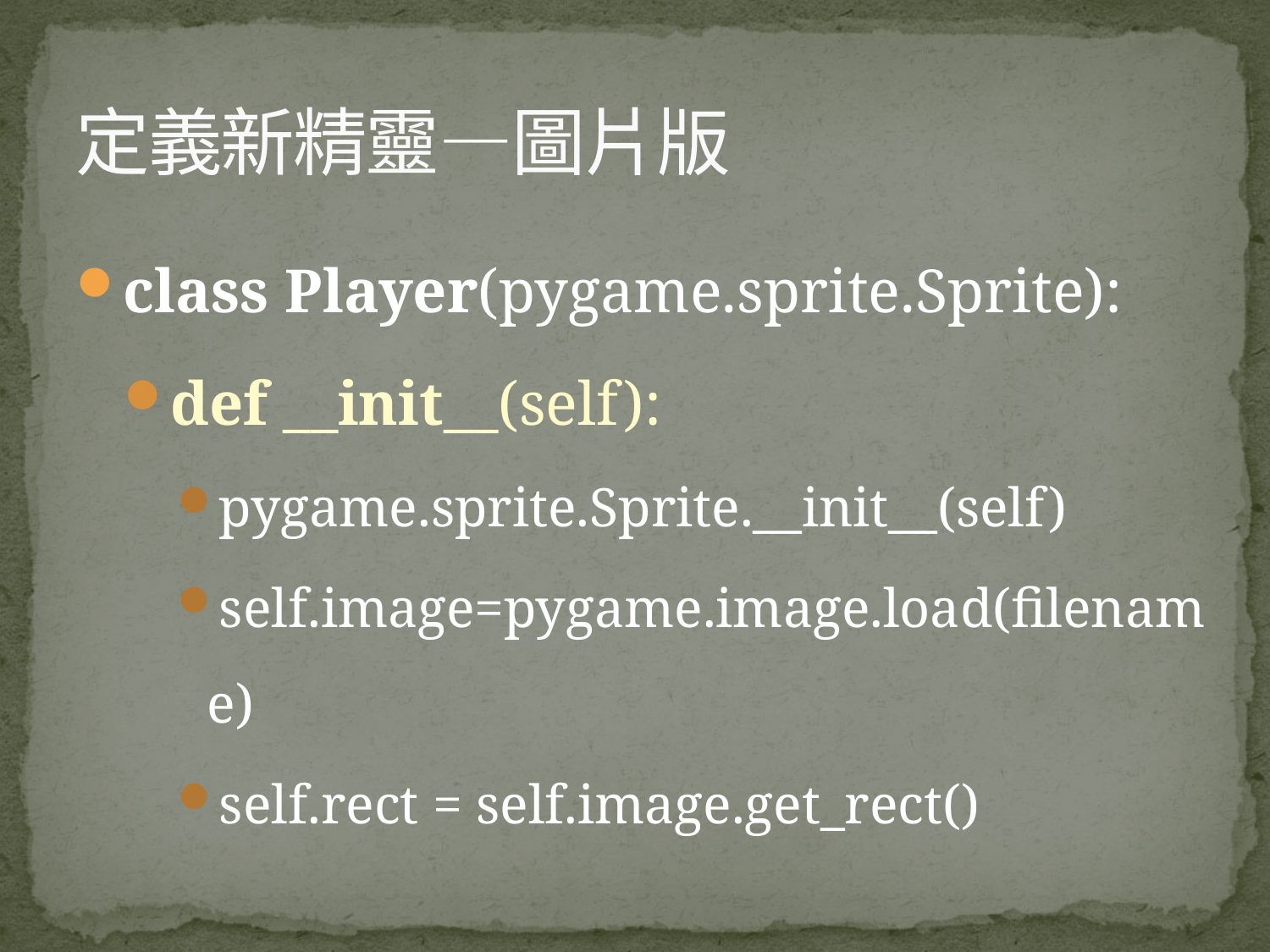

# 定義新精靈—圖片版
class Player(pygame.sprite.Sprite):
def __init__(self):
pygame.sprite.Sprite.__init__(self)
self.image=pygame.image.load(filename)
self.rect = self.image.get_rect()